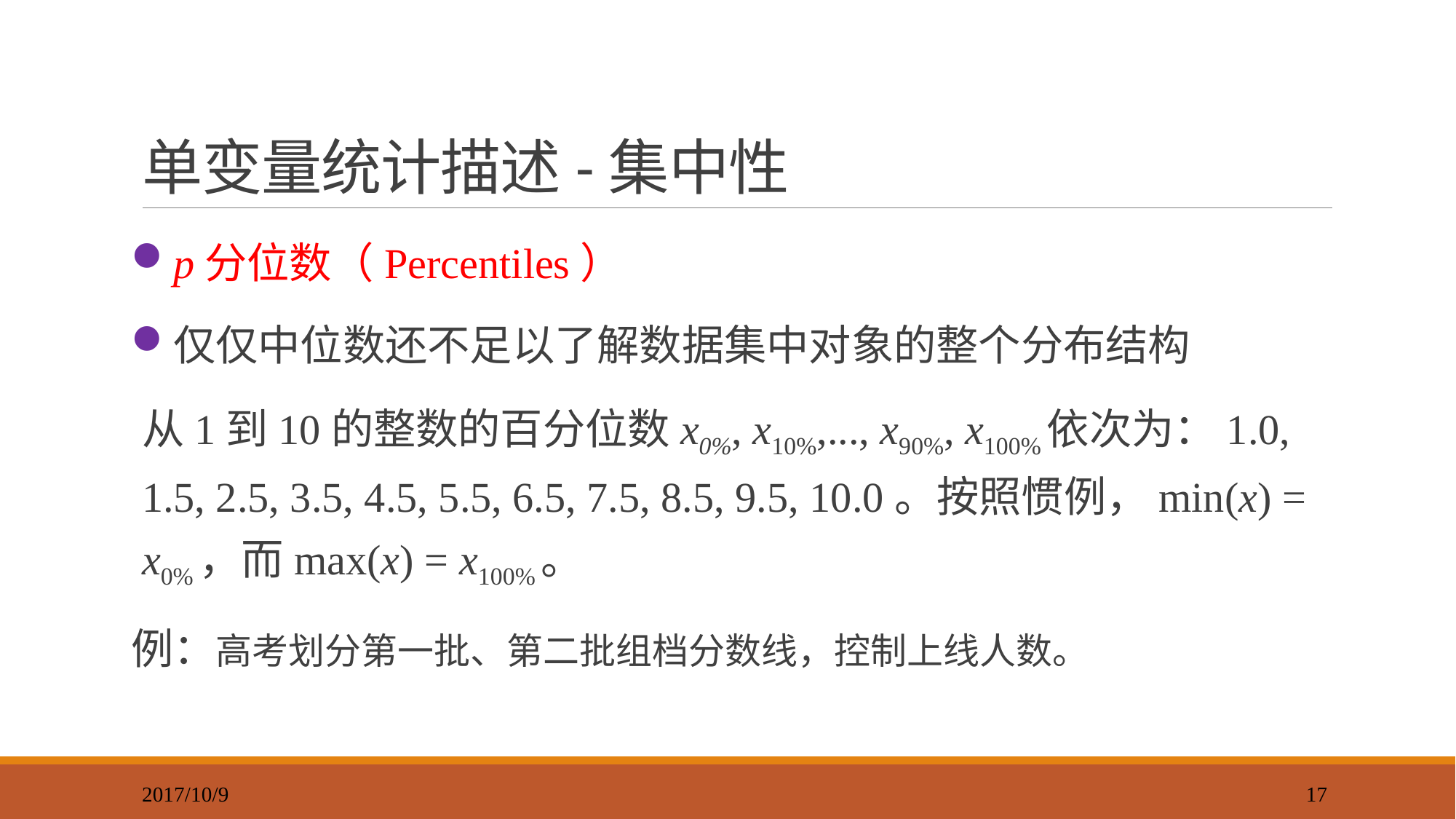

# 单变量统计描述-集中性
p分位数（Percentiles）
仅仅中位数还不足以了解数据集中对象的整个分布结构
	从1到10的整数的百分位数x0%, x10%,..., x90%, x100%依次为：1.0, 1.5, 2.5, 3.5, 4.5, 5.5, 6.5, 7.5, 8.5, 9.5, 10.0。按照惯例，min(x) = x0%，而max(x) = x100%。
例：高考划分第一批、第二批组档分数线，控制上线人数。
2017/10/9
17